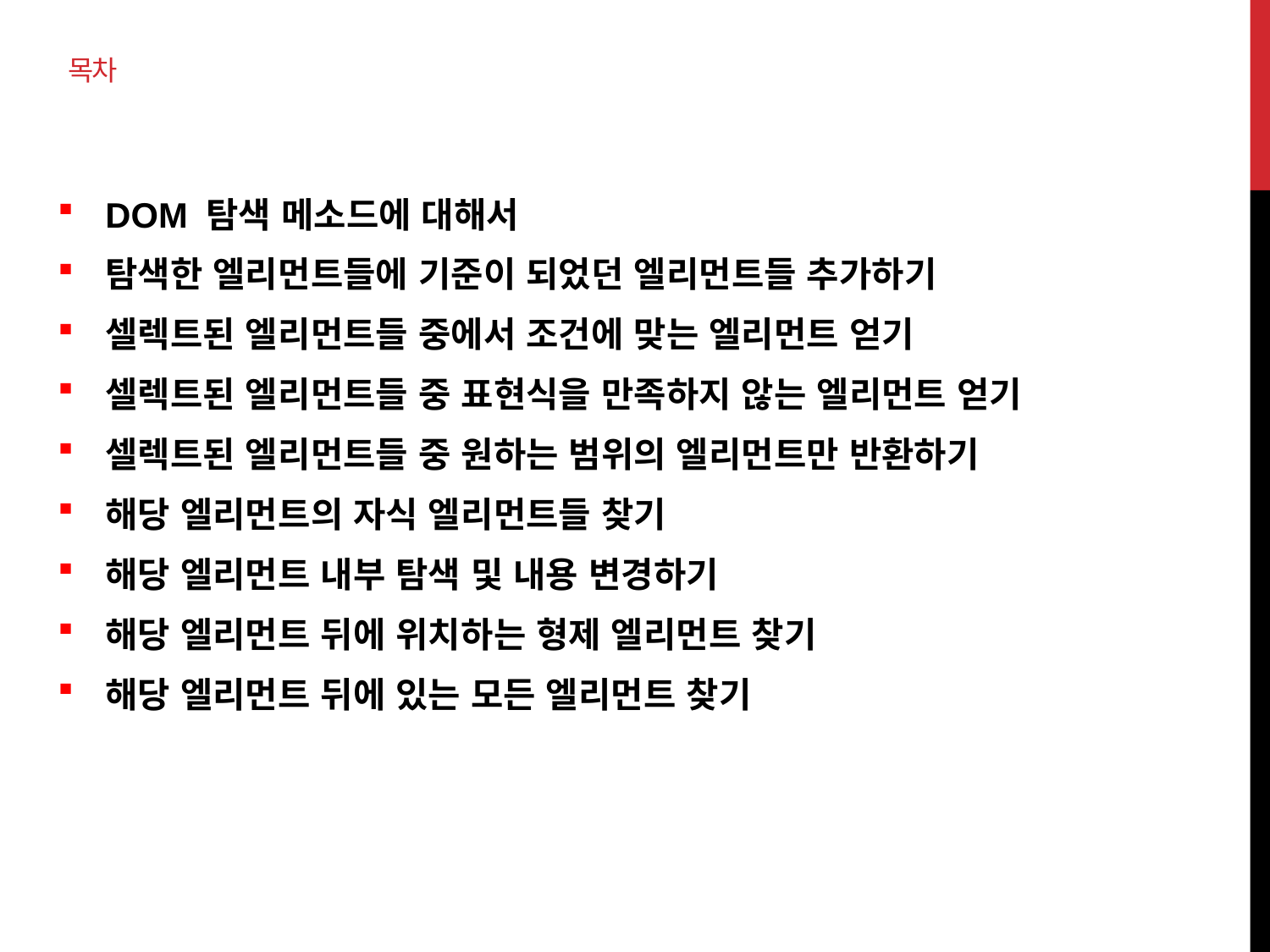

# 목차
DOM 탐색 메소드에 대해서
탐색한 엘리먼트들에 기준이 되었던 엘리먼트들 추가하기
셀렉트된 엘리먼트들 중에서 조건에 맞는 엘리먼트 얻기
셀렉트된 엘리먼트들 중 표현식을 만족하지 않는 엘리먼트 얻기
셀렉트된 엘리먼트들 중 원하는 범위의 엘리먼트만 반환하기
해당 엘리먼트의 자식 엘리먼트들 찾기
해당 엘리먼트 내부 탐색 및 내용 변경하기
해당 엘리먼트 뒤에 위치하는 형제 엘리먼트 찾기
해당 엘리먼트 뒤에 있는 모든 엘리먼트 찾기